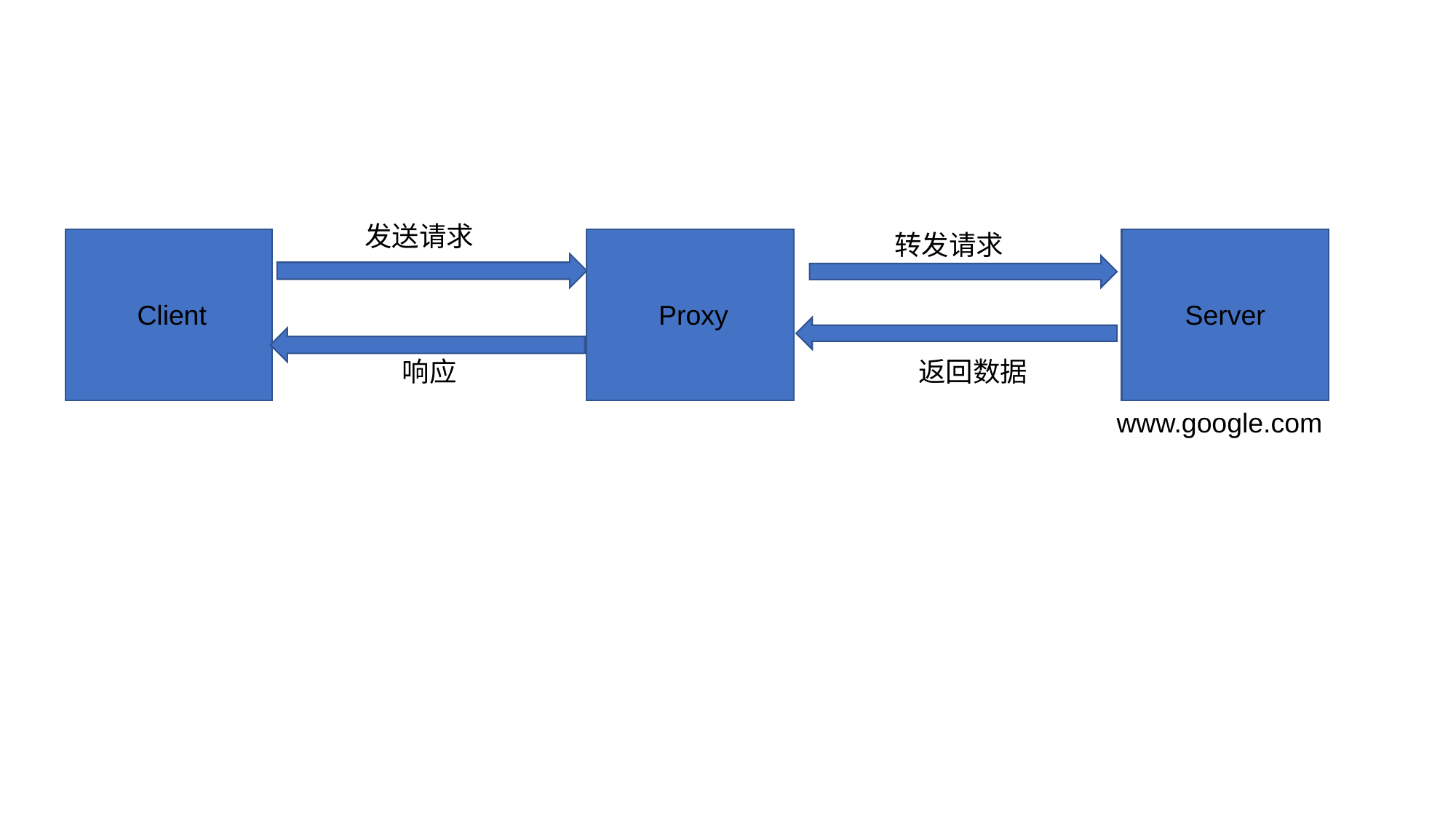

发送请求
转发请求

Client

Proxy

Server

响应
返回数据
www.google.com